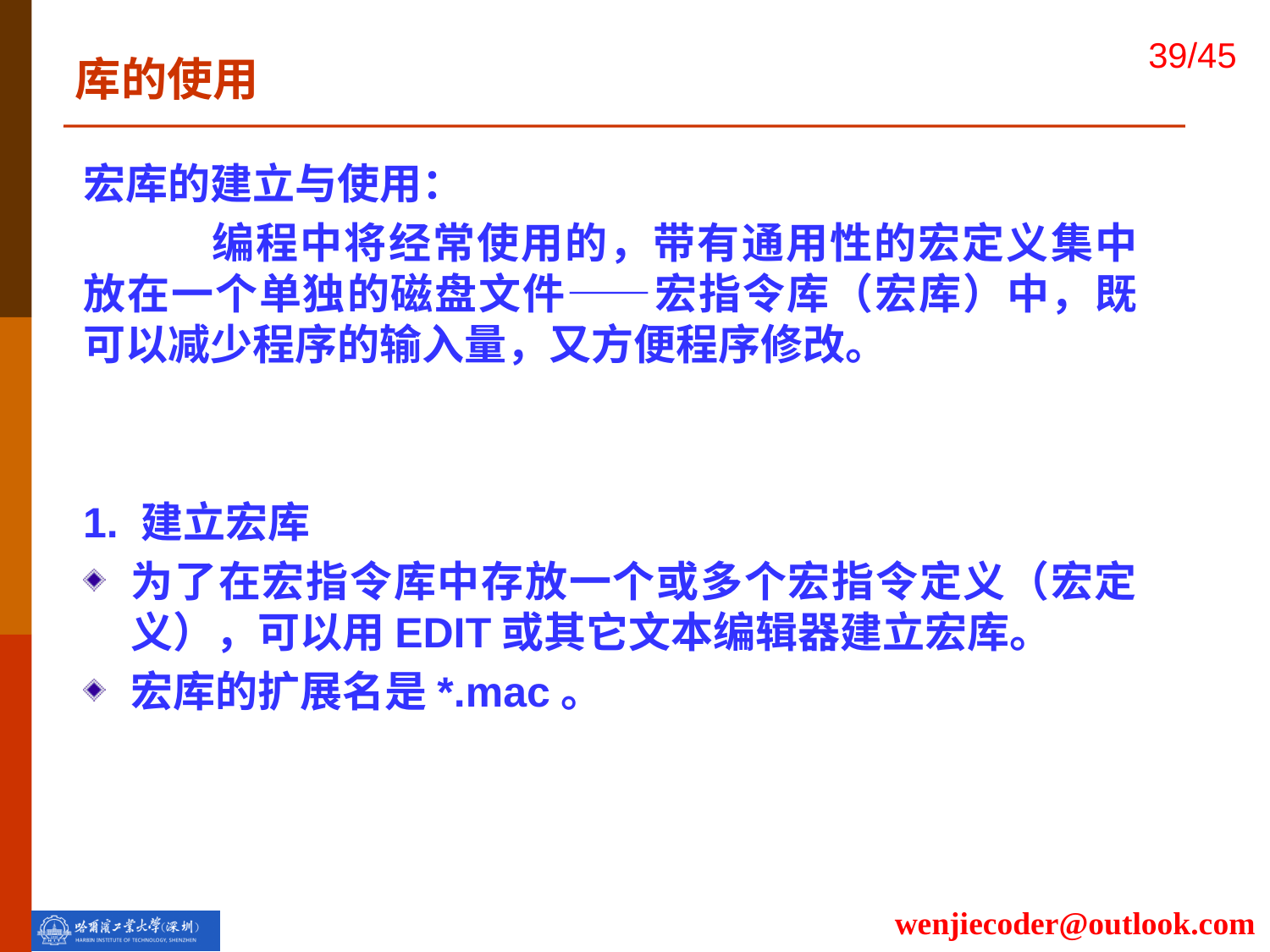

库的使用
宏库的建立与使用：
	编程中将经常使用的，带有通用性的宏定义集中放在一个单独的磁盘文件——宏指令库（宏库）中，既可以减少程序的输入量，又方便程序修改。

1. 建立宏库
为了在宏指令库中存放一个或多个宏指令定义（宏定义），可以用EDIT或其它文本编辑器建立宏库。
宏库的扩展名是*.mac。